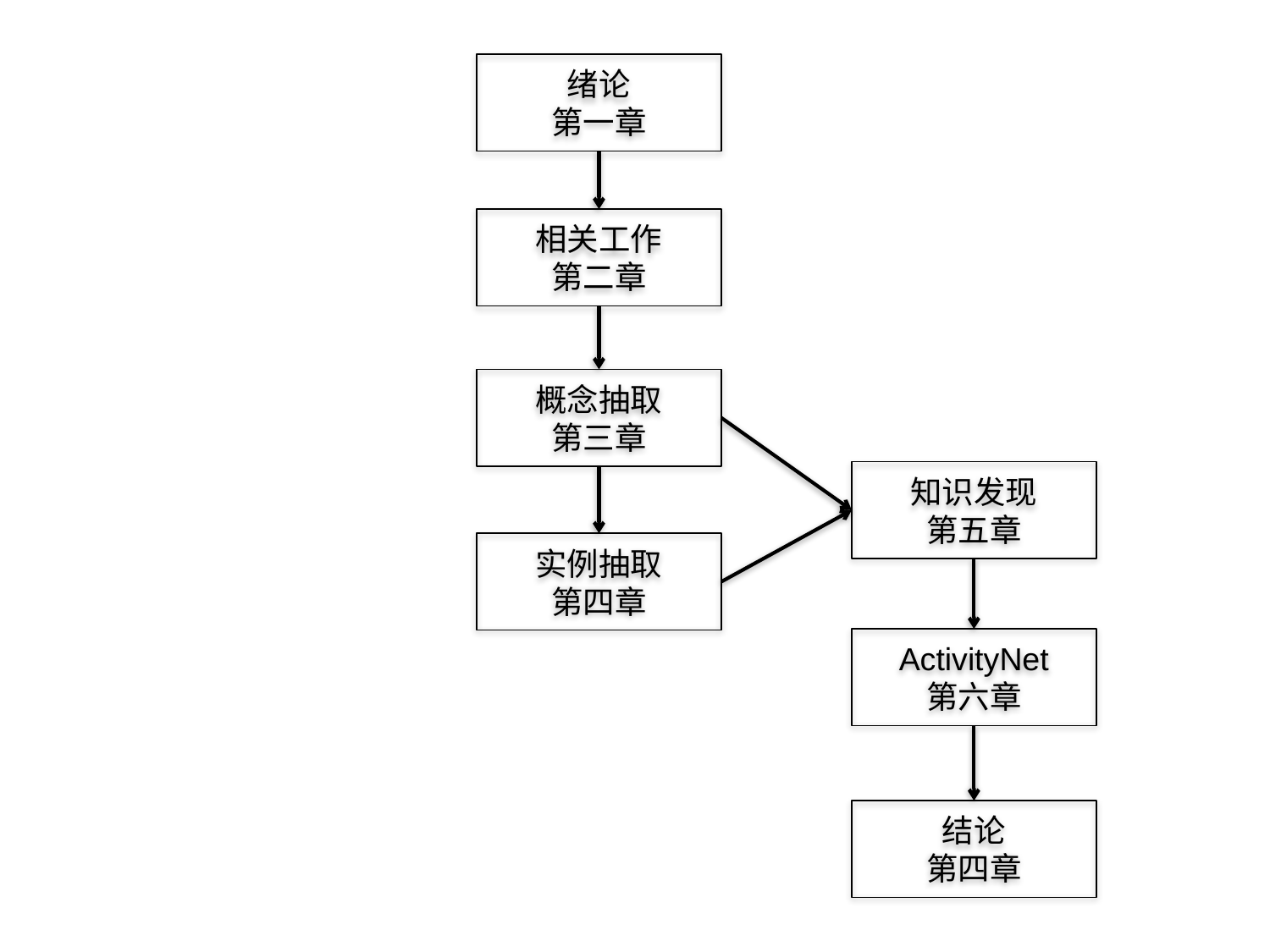

绪论
第一章
相关工作
第二章
概念抽取
第三章
知识发现
第五章
实例抽取
第四章
ActivityNet
第六章
结论
第四章